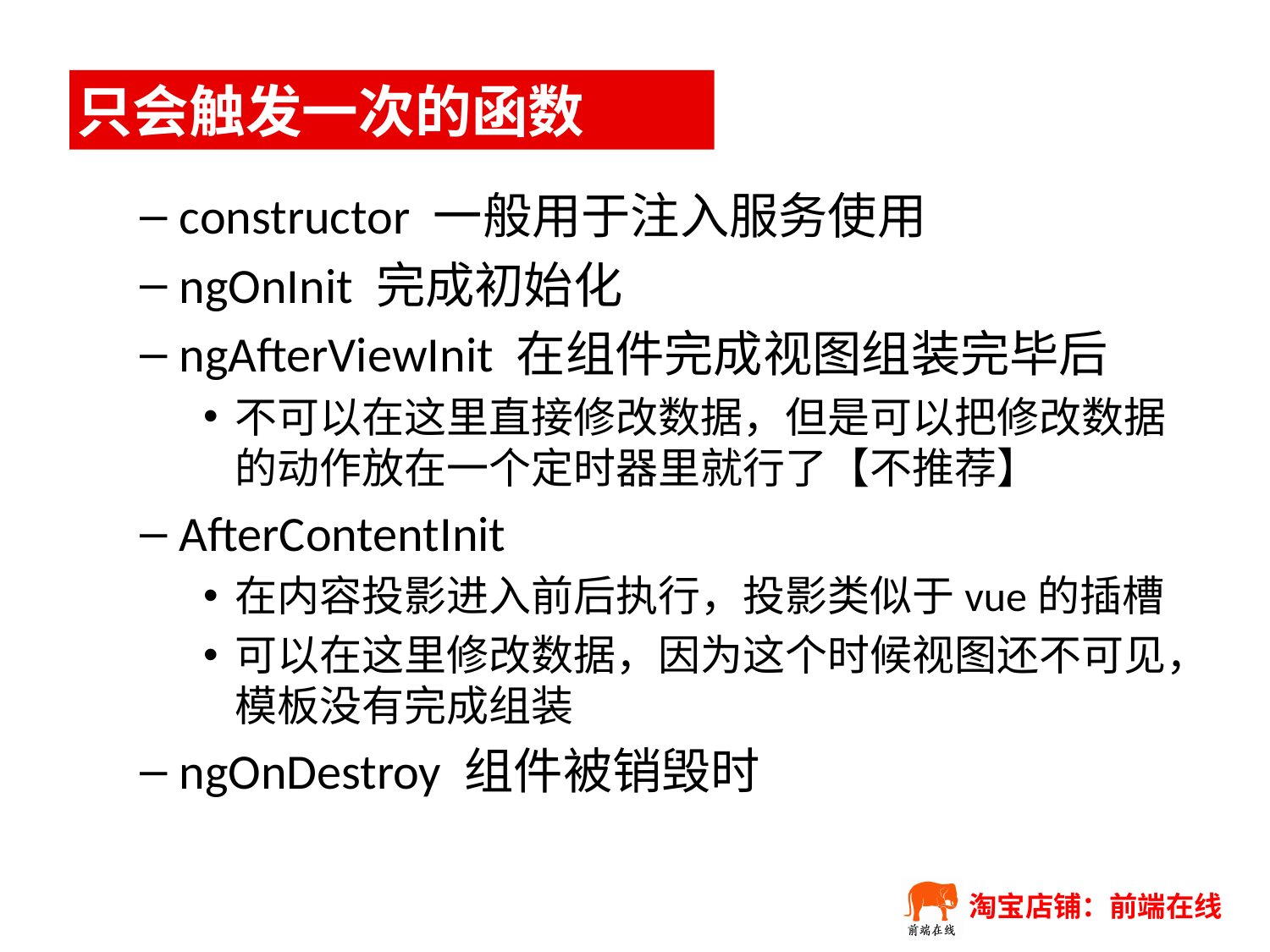

# 只会触发一次的函数
constructor 一般用于注入服务使用
ngOnInit 完成初始化
ngAfterViewInit 在组件完成视图组装完毕后
不可以在这里直接修改数据，但是可以把修改数据的动作放在一个定时器里就行了【不推荐】
AfterContentInit
在内容投影进入前后执行，投影类似于vue的插槽
可以在这里修改数据，因为这个时候视图还不可见，模板没有完成组装
ngOnDestroy 组件被销毁时